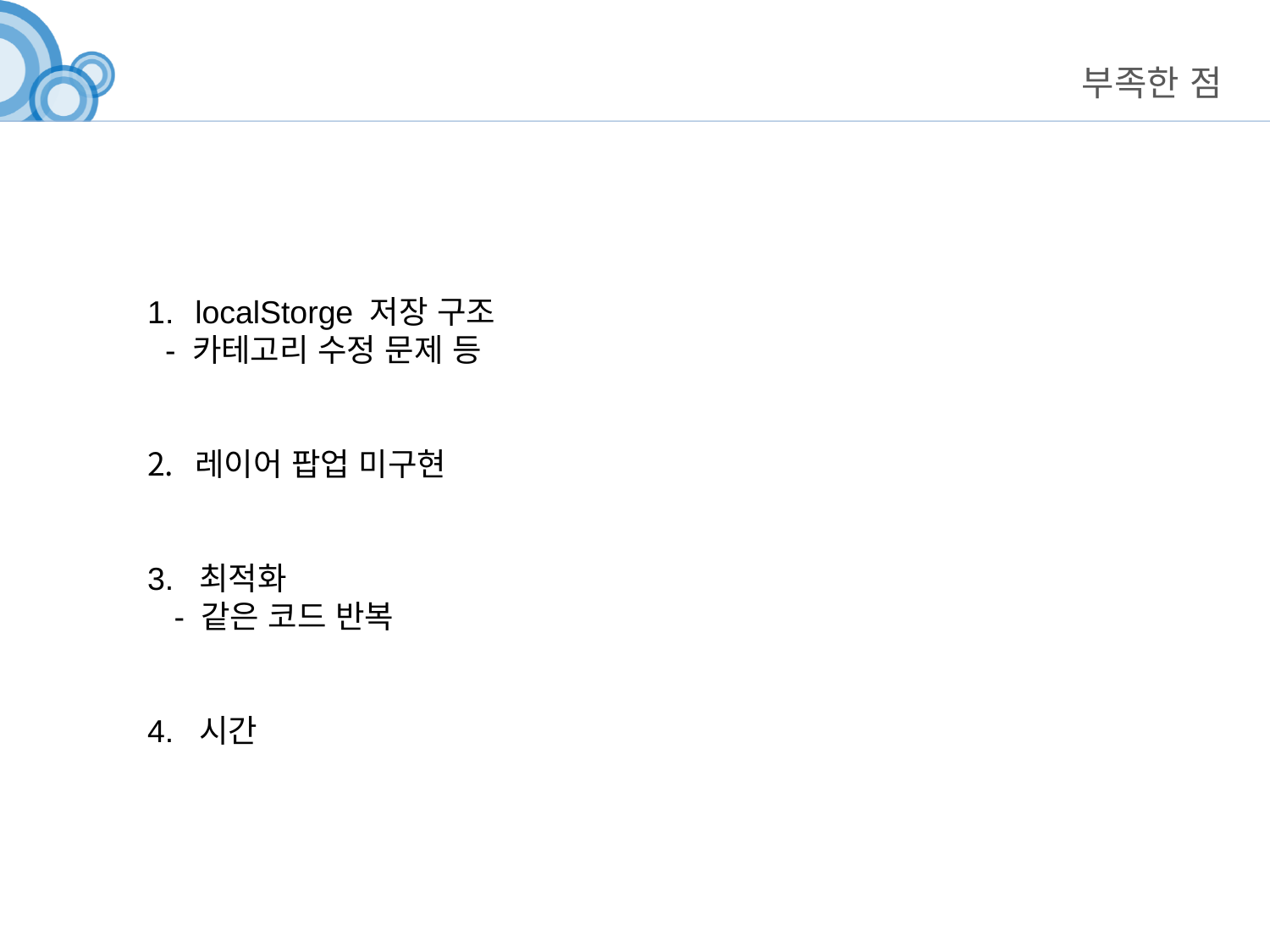

# 부족한 점
localStorge 저장 구조
  - 카테고리 수정 문제 등

레이어 팝업 미구현

3.  최적화
   - 같은 코드 반복

4.  시간